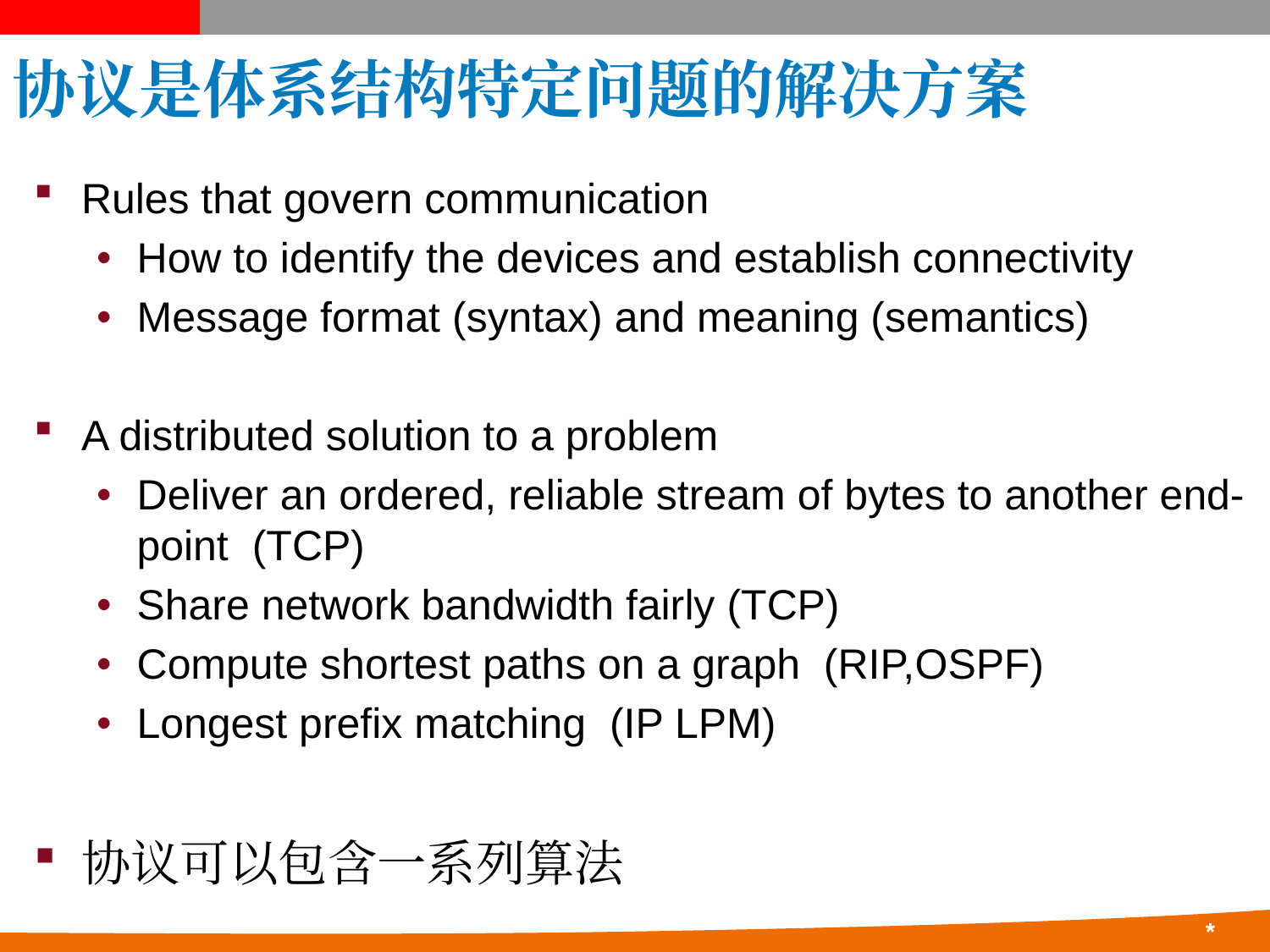

# 协议是体系结构特定问题的解决方案
Rules that govern communication
How to identify the devices and establish connectivity
Message format (syntax) and meaning (semantics)

A distributed solution to a problem
Deliver an ordered, reliable stream of bytes to another end-point  (TCP)
Share network bandwidth fairly (TCP)
Compute shortest paths on a graph  (RIP,OSPF)
Longest prefix matching  (IP LPM)

协议可以包含一系列算法